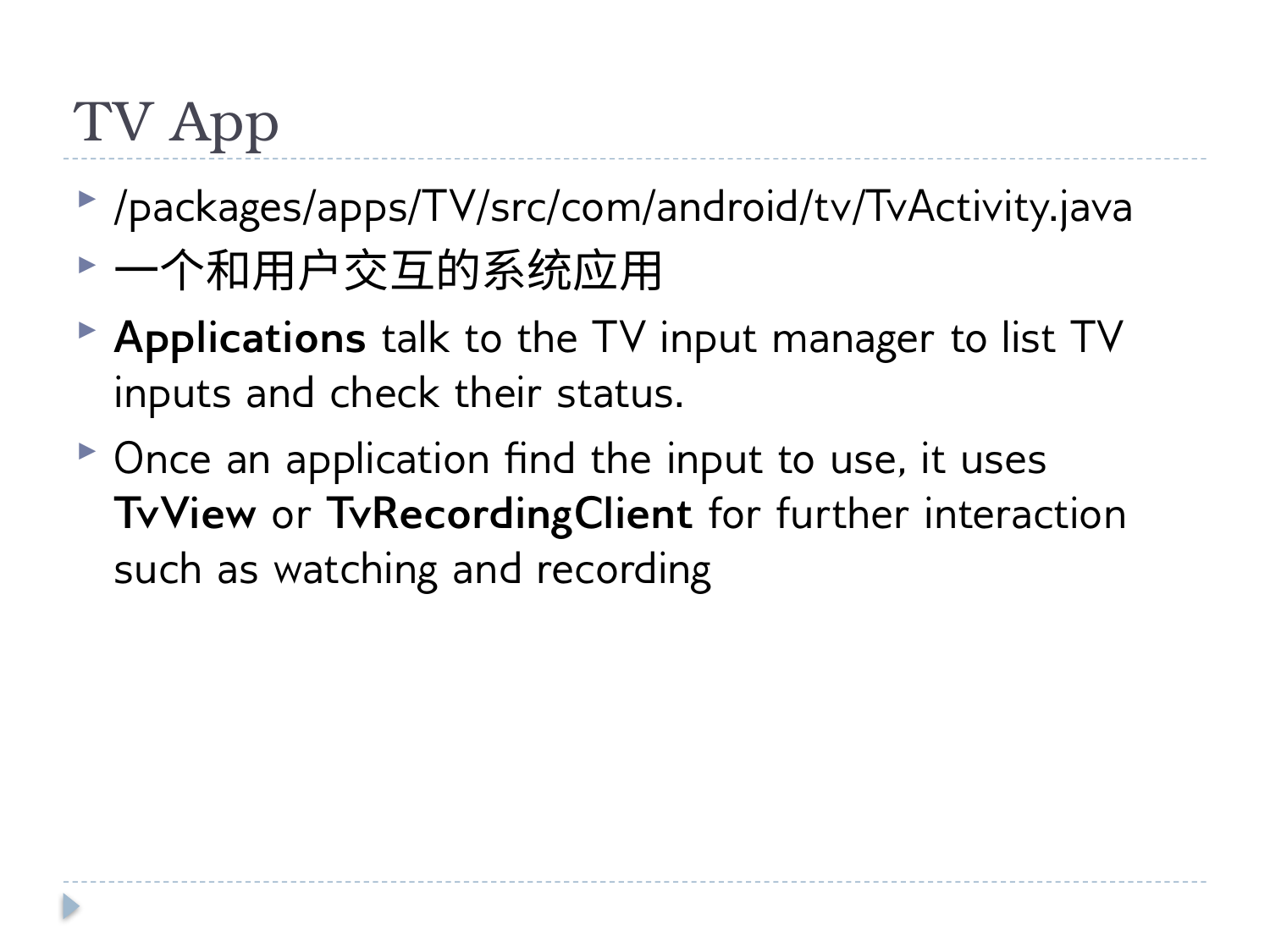

# TV App
/packages/apps/TV/src/com/android/tv/TvActivity.java
一个和用户交互的系统应用
Applications talk to the TV input manager to list TV inputs and check their status.
Once an application find the input to use, it uses TvView or TvRecordingClient for further interaction such as watching and recording